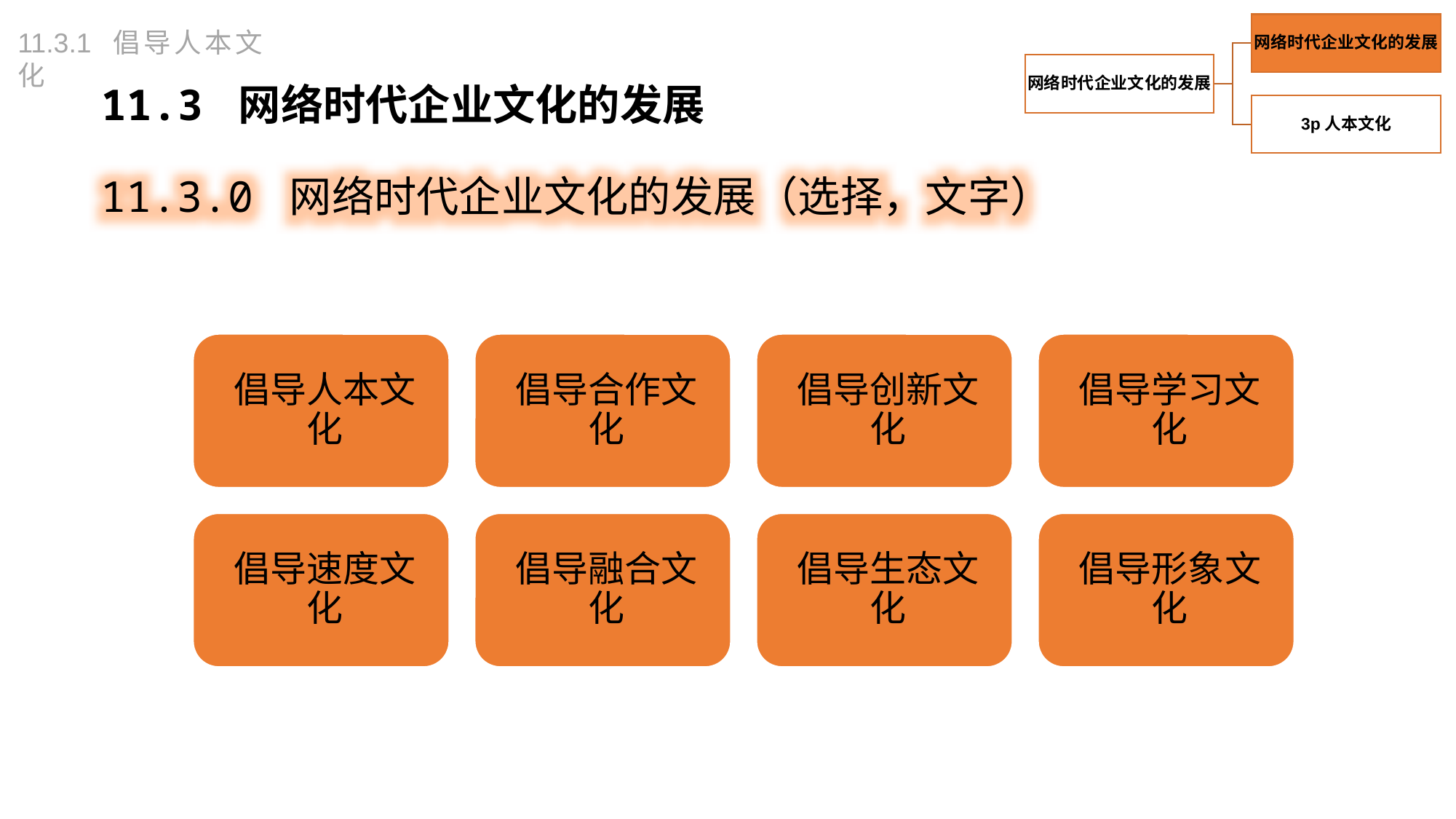

网络时代企业文化的发展
网络时代企业文化的发展
3p人本文化
11.3.1 倡导人本文化
11.3 网络时代企业文化的发展
11.3.0 网络时代企业文化的发展（选择，文字）
倡导人本文化
倡导合作文化
倡导创新文化
倡导学习文化
倡导速度文化
倡导融合文化
倡导生态文化
倡导形象文化